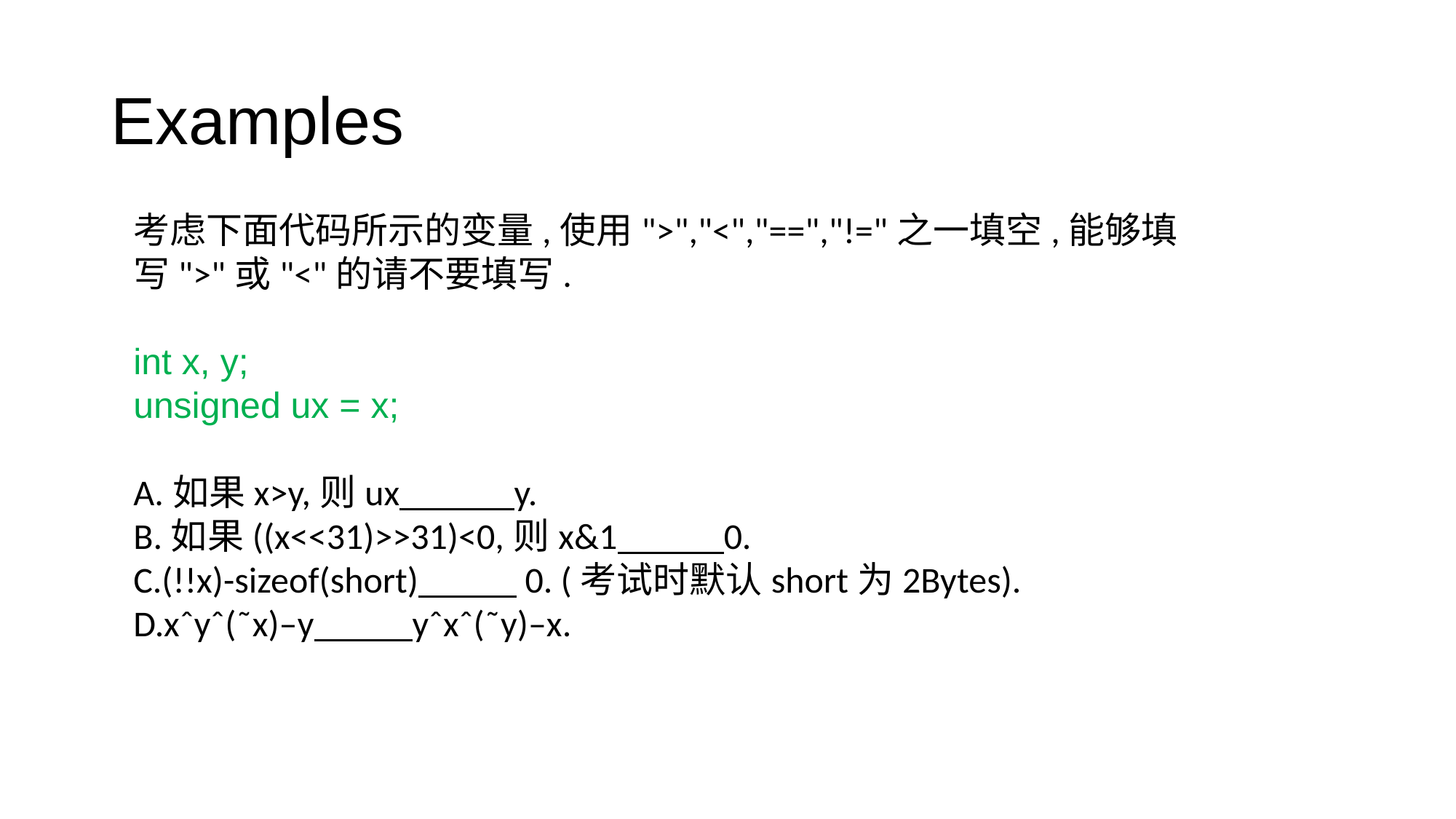

# Examples
考虑下面代码所示的变量,使用">","<","==","!="之一填空,能够填写">"或"<"的请不要填写.

int x, y;
unsigned ux = x;

A.如果x>y,则ux              y.
B.如果((x<<31)>>31)<0,则x&1             0.
C.(!!x)-sizeof(short)             0. (考试时默认short为2Bytes).
D.xˆyˆ(˜x)–y            yˆxˆ(˜y)–x.
int x,y;
unsigned ux=x;
double d;
int x,y;
unsigned ux=x;
double d;